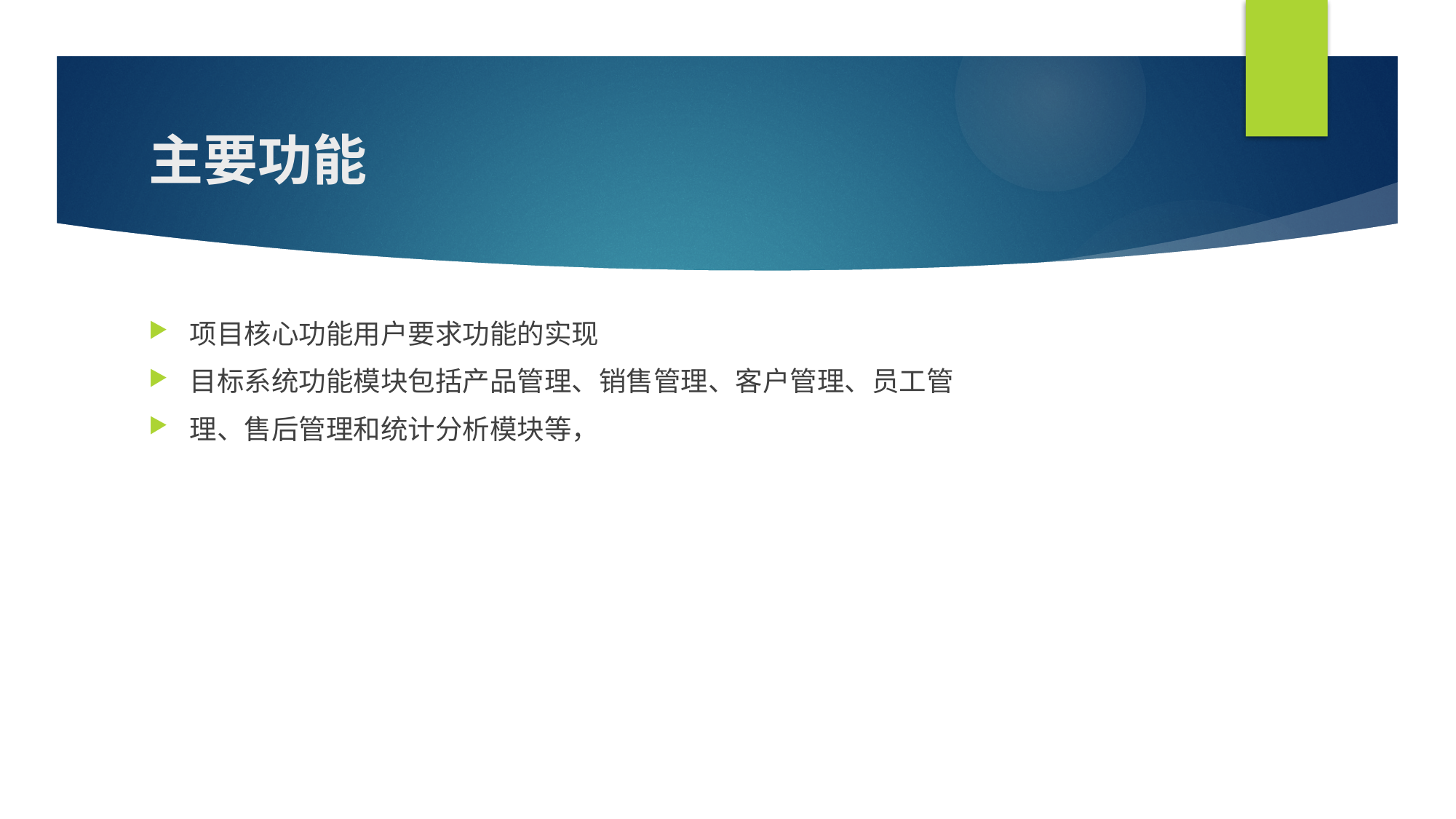

# 主要功能
项目核心功能用户要求功能的实现
目标系统功能模块包括产品管理、销售管理、客户管理、员工管
理、售后管理和统计分析模块等，